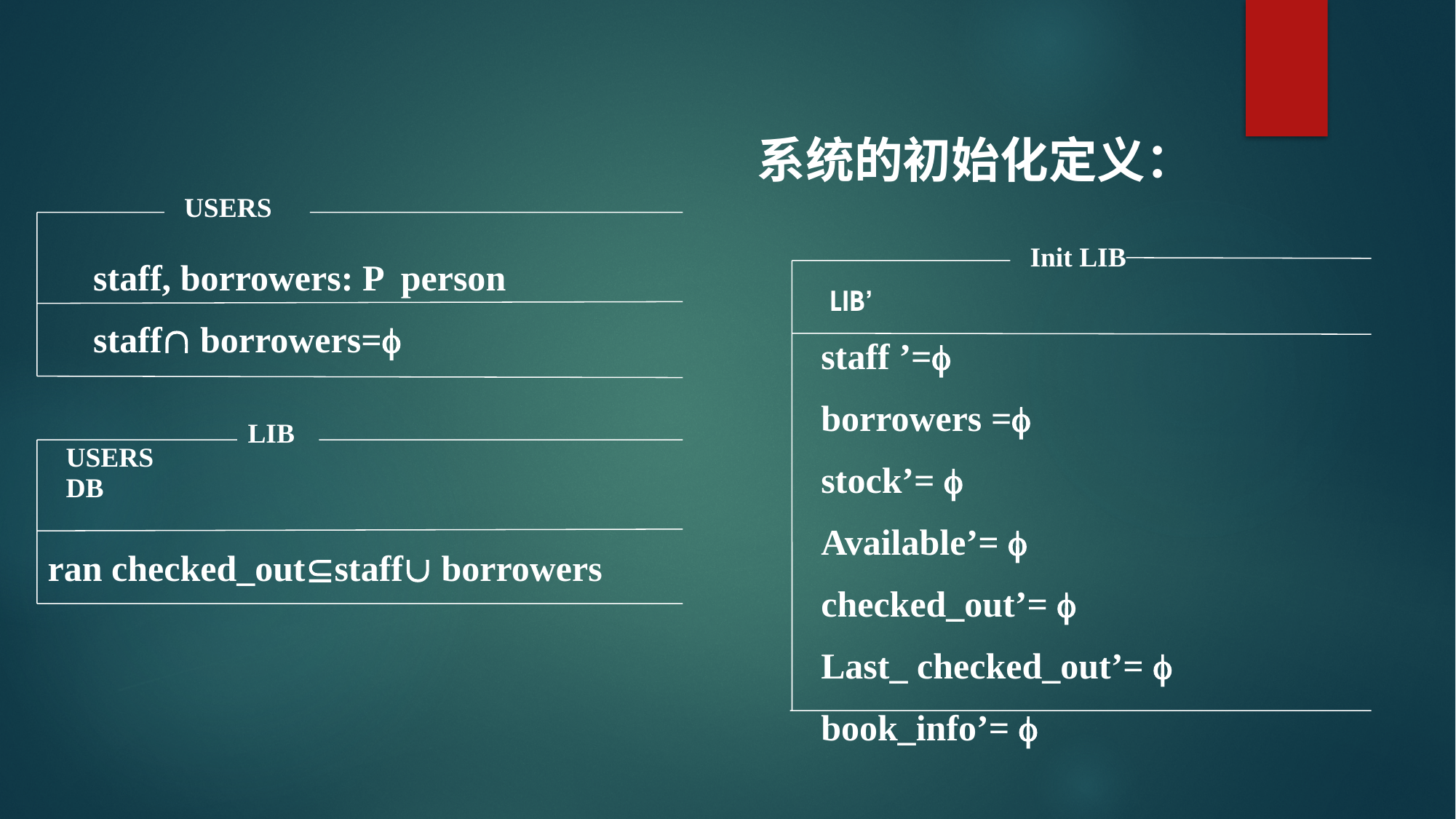

系统的初始化定义：
USERS

Init LIB
staff, borrowers: P  person
staff∩ borrowers=φ

LIB’

staff ’=φ
borrowers =φ
stock’= φ
Available’= φ
checked_out’= φ
Last_ checked_out’= φ
book_info’= φ

LIB

USERS
DB

ran checked_out⊆staff∪ borrowers